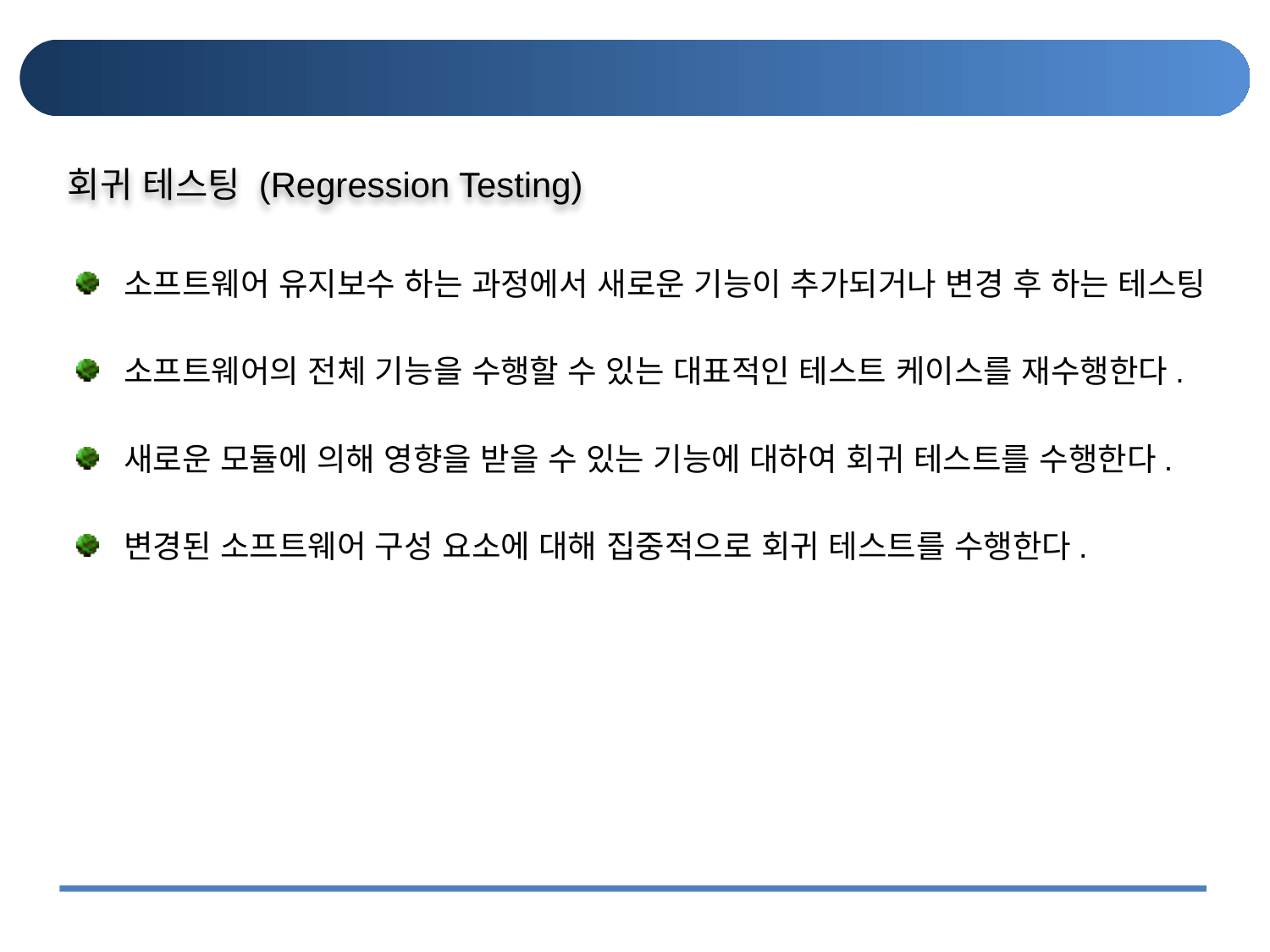

#
회귀 테스팅 (Regression Testing)
소프트웨어 유지보수 하는 과정에서 새로운 기능이 추가되거나 변경 후 하는 테스팅
소프트웨어의 전체 기능을 수행할 수 있는 대표적인 테스트 케이스를 재수행한다.
새로운 모듈에 의해 영향을 받을 수 있는 기능에 대하여 회귀 테스트를 수행한다.
변경된 소프트웨어 구성 요소에 대해 집중적으로 회귀 테스트를 수행한다.